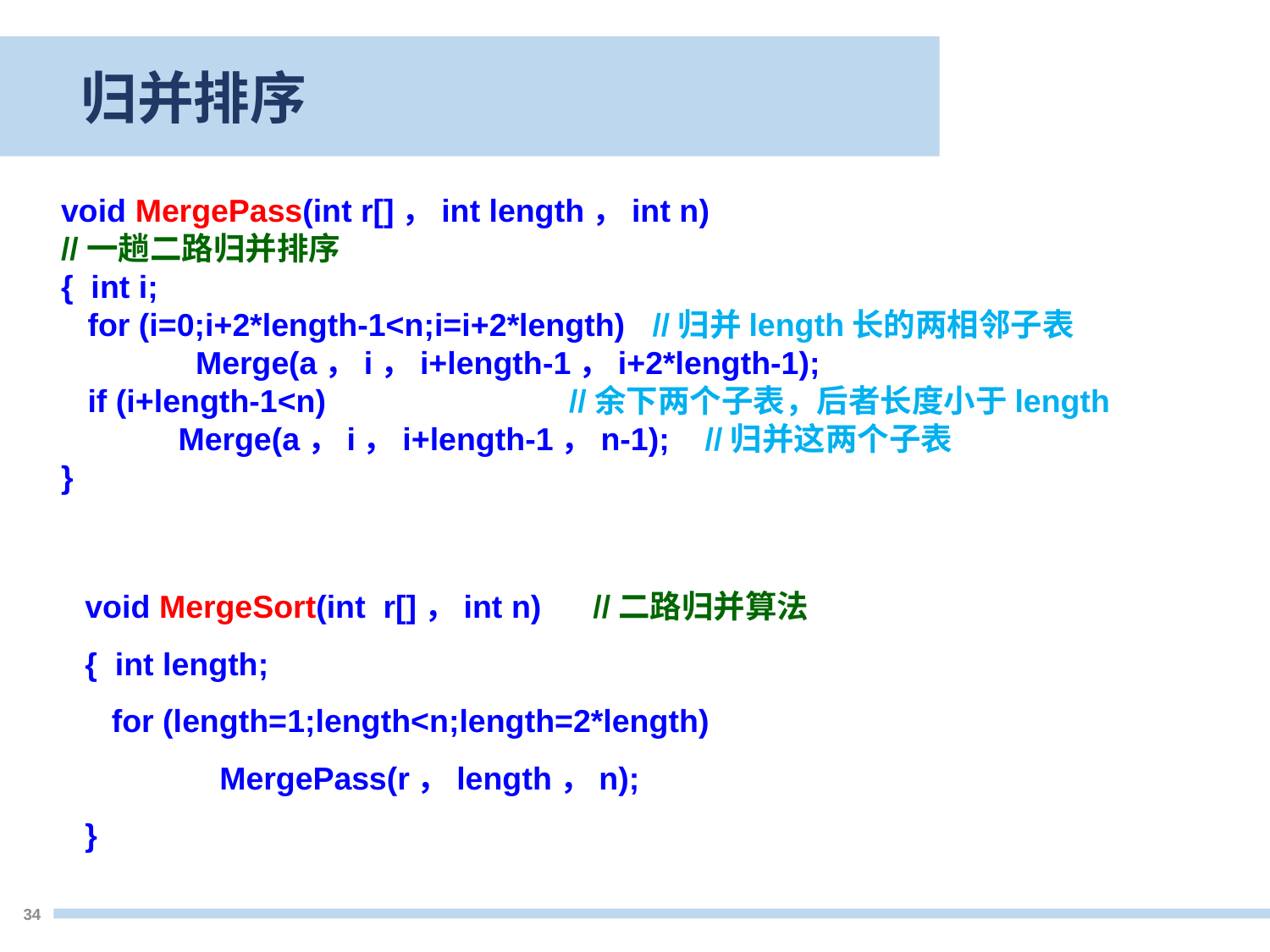

归并排序
void MergePass(int r[]，int length，int n)
//一趟二路归并排序
{  int i;
   for (i=0;i+2*length-1<n;i=i+2*length)   //归并length长的两相邻子表
　　　　Merge(a，i，i+length-1，i+2*length-1);
   if (i+length-1<n)	     	//余下两个子表，后者长度小于length
　　　  Merge(a，i，i+length-1，n-1);	 //归并这两个子表
}
void MergeSort(int  r[]，int n)	//二路归并算法
{  int length;
   for (length=1;length<n;length=2*length)
　　　　MergePass(r，length，n);
}
34